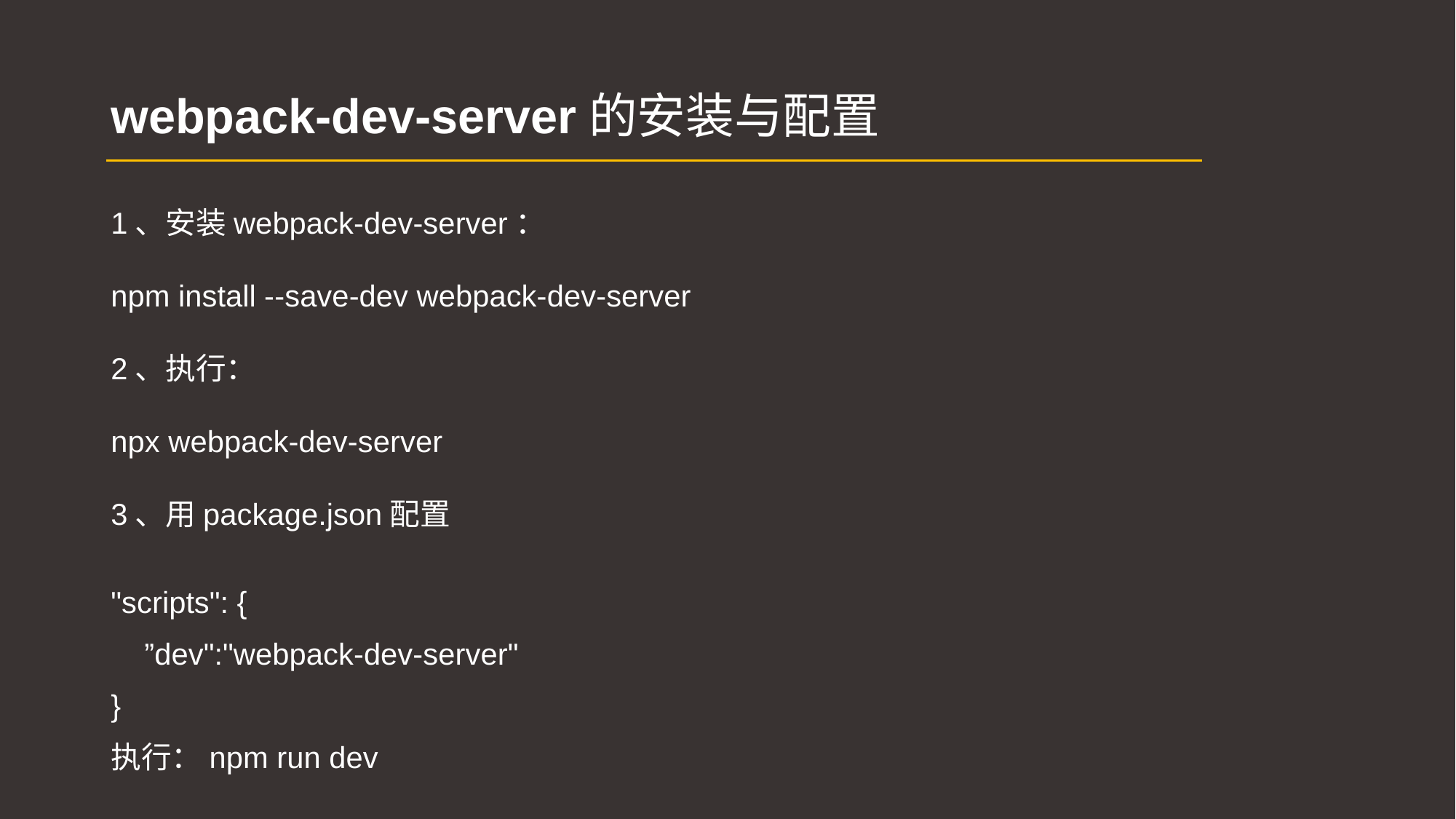

# webpack-dev-server的安装与配置
1、安装webpack-dev-server：

npm install --save-dev webpack-dev-server

2、执行：

npx webpack-dev-server

3、用package.json配置

"scripts": {
    ”dev":"webpack-dev-server"
}
执行：npm run dev